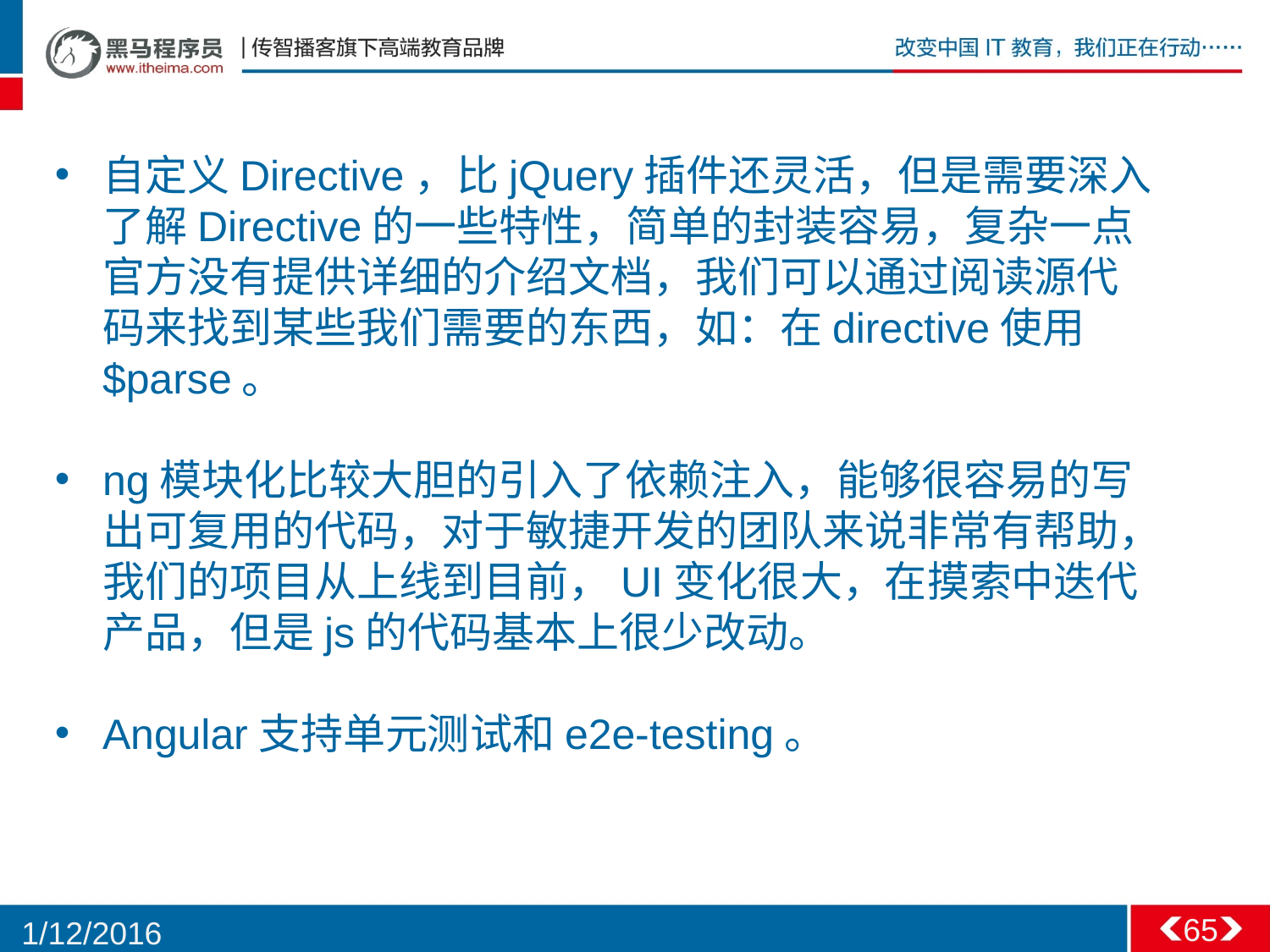

自定义Directive，比jQuery插件还灵活，但是需要深入了解Directive的一些特性，简单的封装容易，复杂一点官方没有提供详细的介绍文档，我们可以通过阅读源代码来找到某些我们需要的东西，如：在directive使用 $parse。
ng模块化比较大胆的引入了依赖注入，能够很容易的写出可复用的代码，对于敏捷开发的团队来说非常有帮助，我们的项目从上线到目前，UI变化很大，在摸索中迭代产品，但是js的代码基本上很少改动。
Angular支持单元测试和e2e-testing。
65

1/12/2016